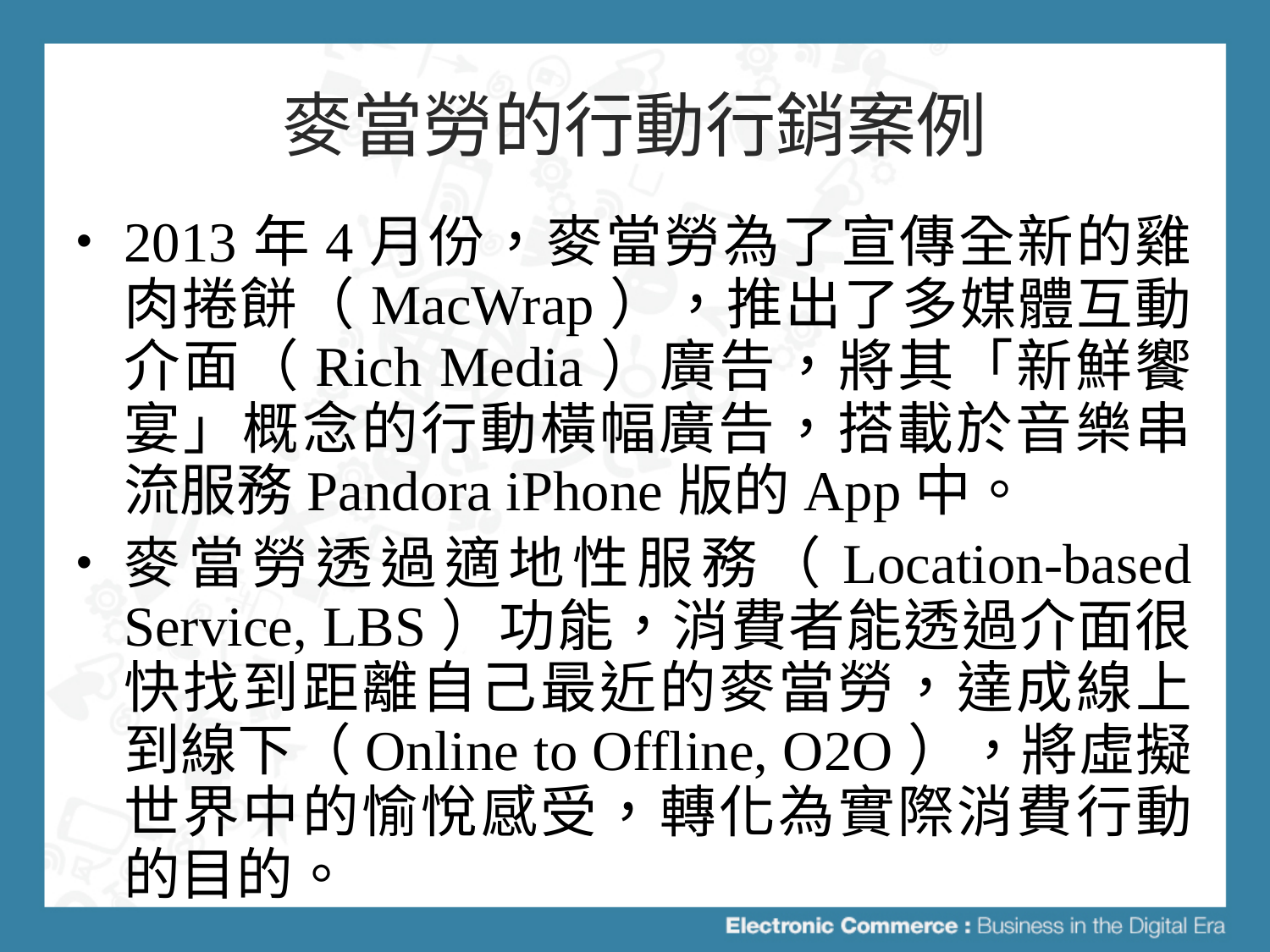

# 麥當勞的行動行銷案例
2013年4月份，麥當勞為了宣傳全新的雞肉捲餅（MacWrap），推出了多媒體互動介面（Rich Media）廣告，將其「新鮮饗宴」概念的行動橫幅廣告，搭載於音樂串流服務Pandora iPhone版的App中。
麥當勞透過適地性服務（Location-based Service, LBS）功能，消費者能透過介面很快找到距離自己最近的麥當勞，達成線上到線下（Online to Offline, O2O），將虛擬世界中的愉悅感受，轉化為實際消費行動的目的。